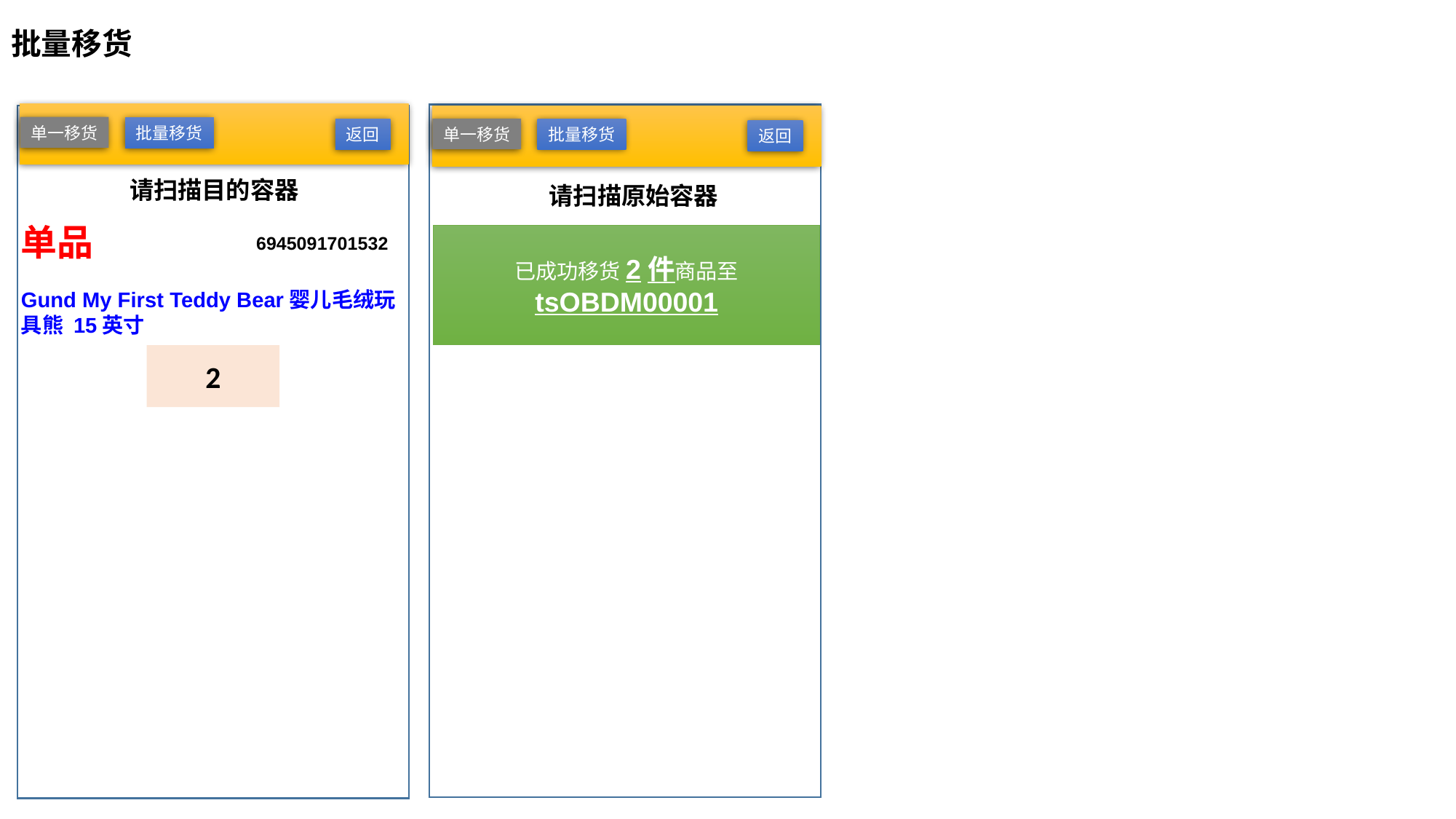

# 批量移货

单一移货
批量移货
单一移货
返回
批量移货
返回
请扫描目的容器
请扫描原始容器
单品
6945091701532
Gund My First Teddy Bear婴儿毛绒玩具熊 15英寸
已成功移货2件商品至
tsOBDM00001
2